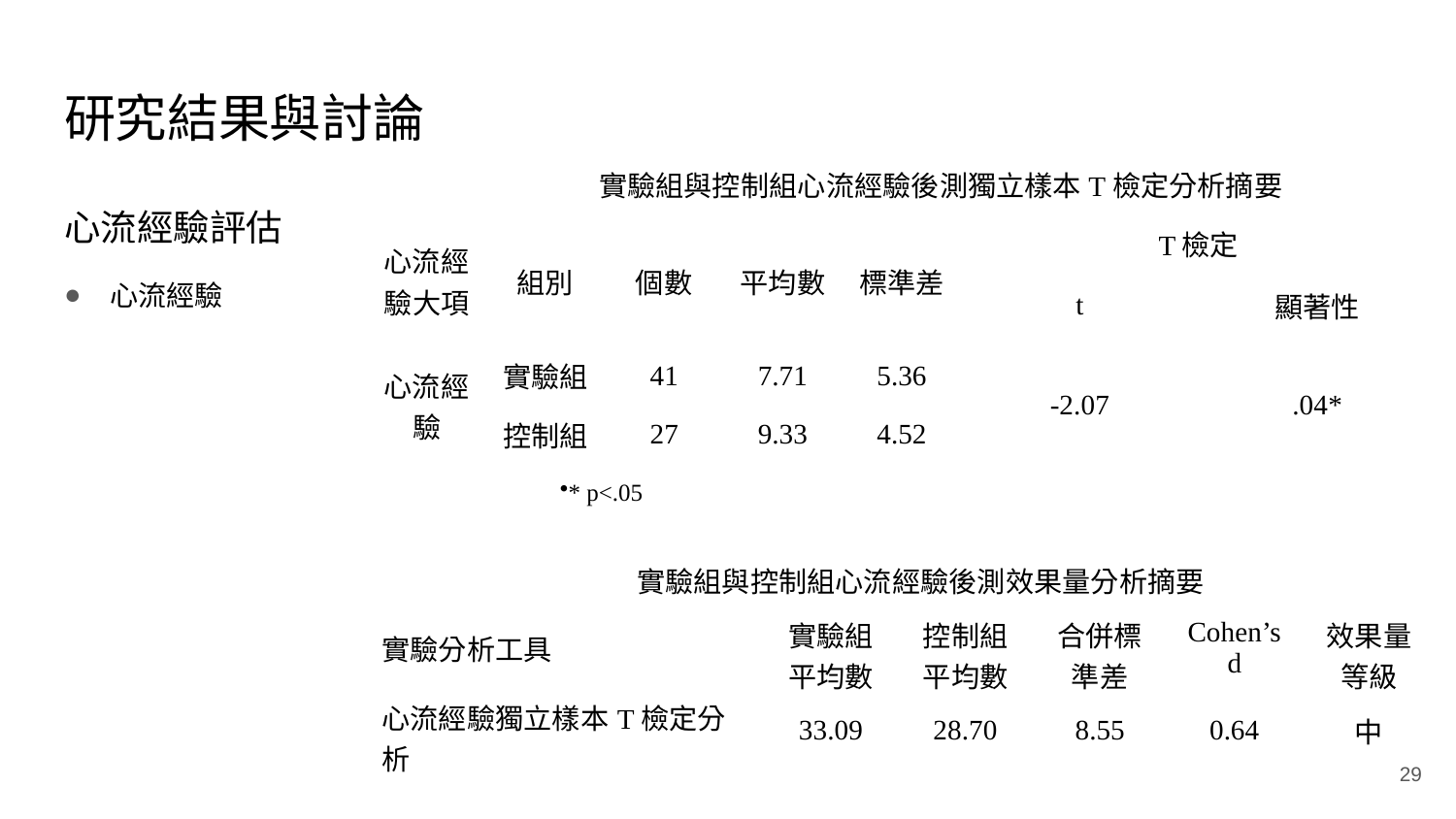

# 研究結果與討論
實驗組與控制組心流經驗後測獨立樣本T檢定分析摘要
心流經驗評估
心流經驗
| 心流經驗大項 | 組別 | 個數 | 平均數 | 標準差 | T檢定 |  |
| --- | --- | --- | --- | --- | --- | --- |
|  |  |  |  |  | t | 顯著性 |
| 心流經驗 | 實驗組 | 41 | 7.71 | 5.36 | -2.07 | .04\* |
|  | 控制組 | 27 | 9.33 | 4.52 |  |  |
* p<.05
實驗組與控制組心流經驗後測效果量分析摘要
| 實驗分析工具 | 實驗組平均數 | 控制組平均數 | 合併標準差 | Cohen’s d | 效果量等級 |
| --- | --- | --- | --- | --- | --- |
| 心流經驗獨立樣本T檢定分析 | 33.09 | 28.70 | 8.55 | 0.64 | 中 |
29